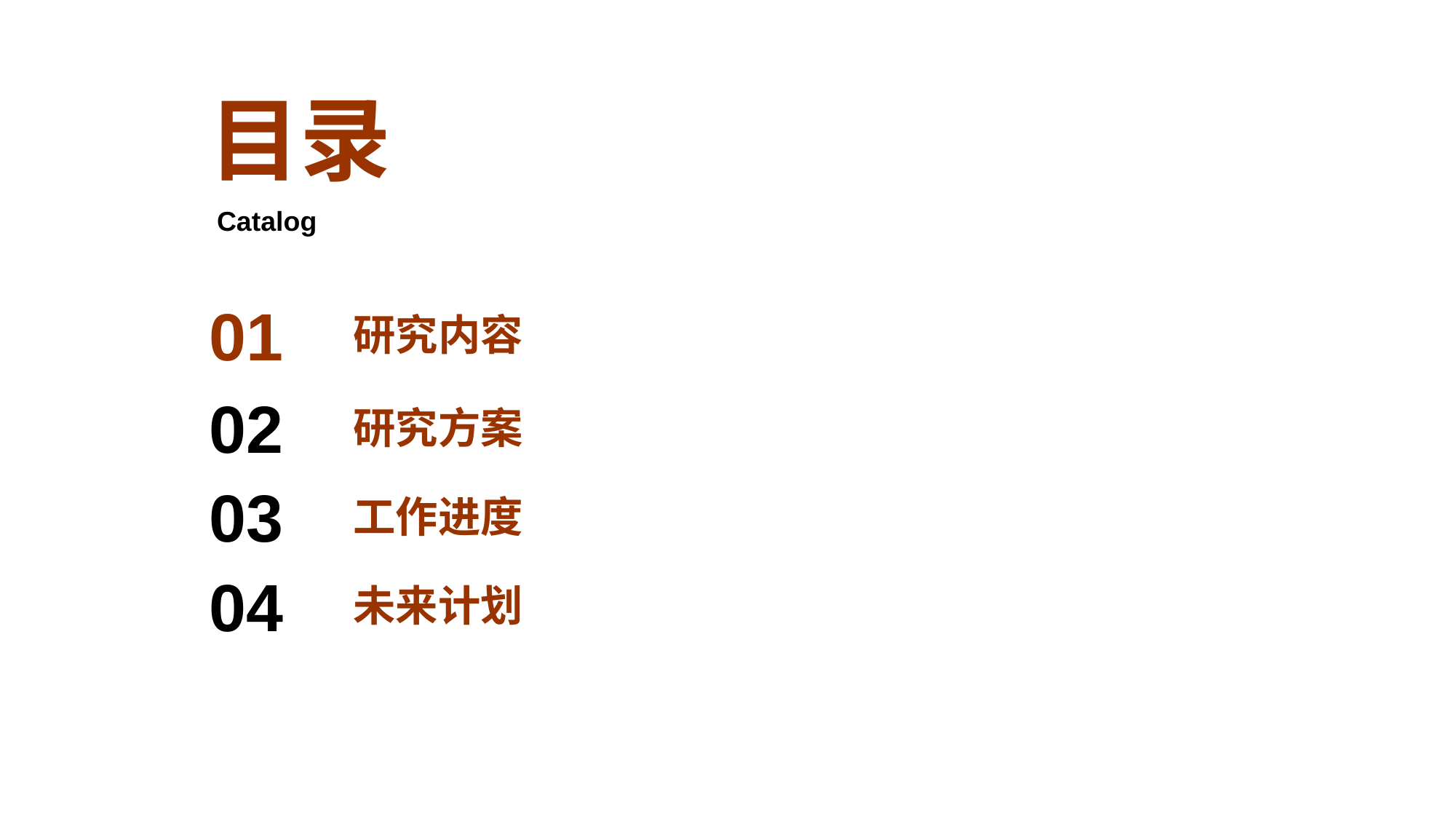

目录
Catalog
01
研究内容
02
研究方案
03
工作进度
04
未来计划